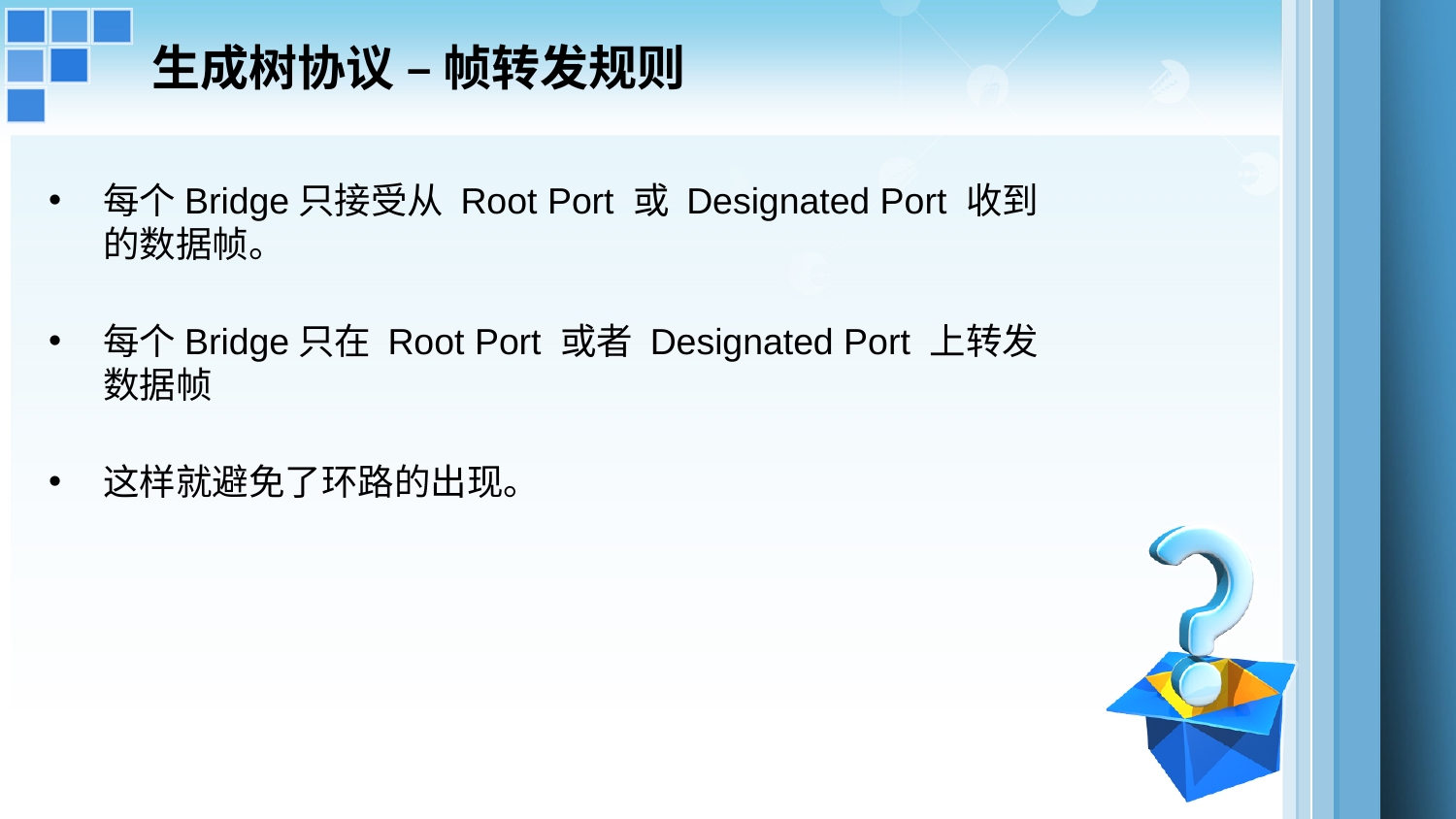

# 生成树协议 – 帧转发规则
每个Bridge只接受从 Root Port 或 Designated Port 收到的数据帧。

每个Bridge只在 Root Port 或者 Designated Port 上转发数据帧

这样就避免了环路的出现。